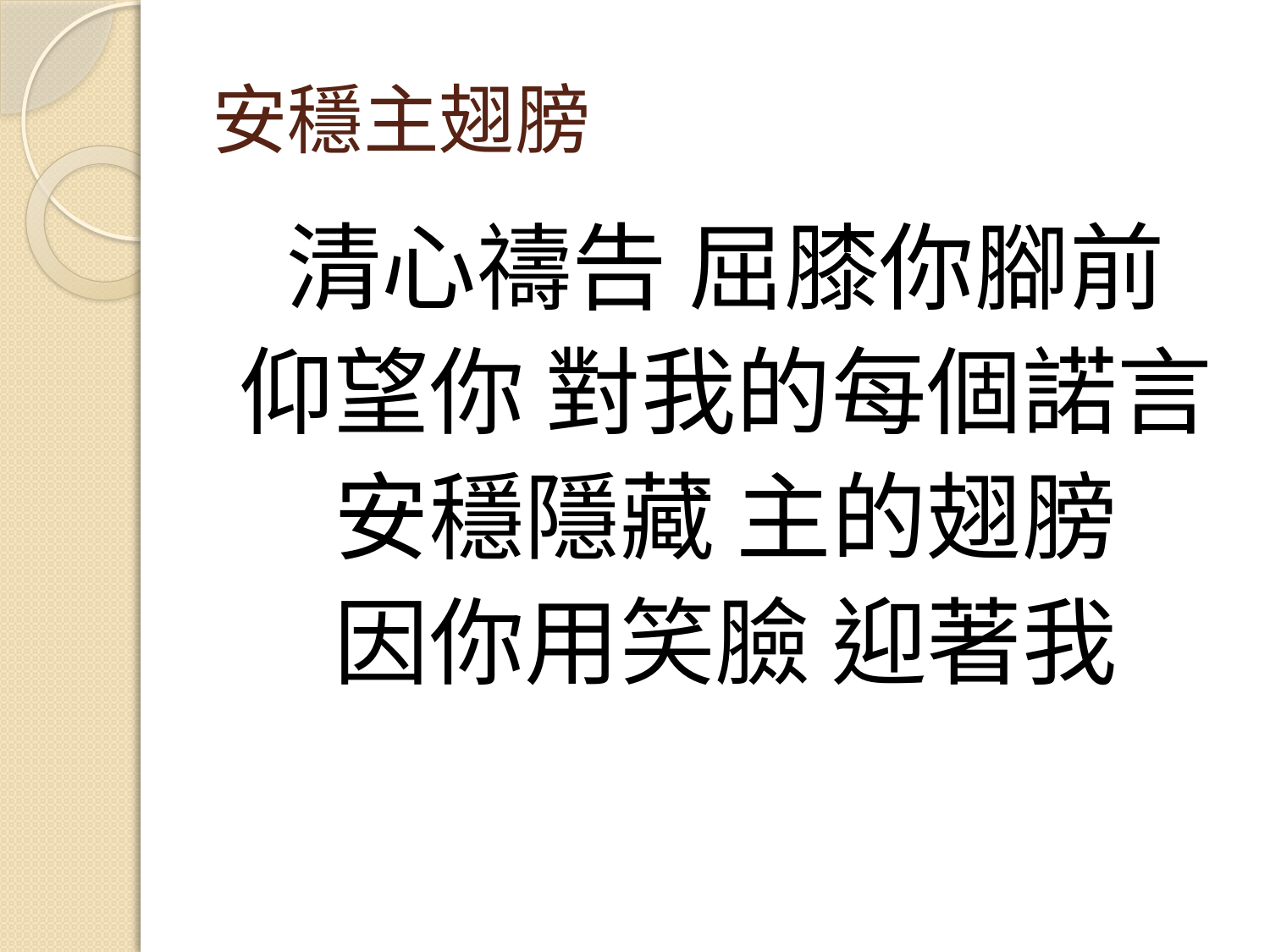

# 安穩主翅膀
清心禱告 屈膝你腳前
仰望你 對我的每個諾言
安穩隱藏 主的翅膀
因你用笑臉 迎著我